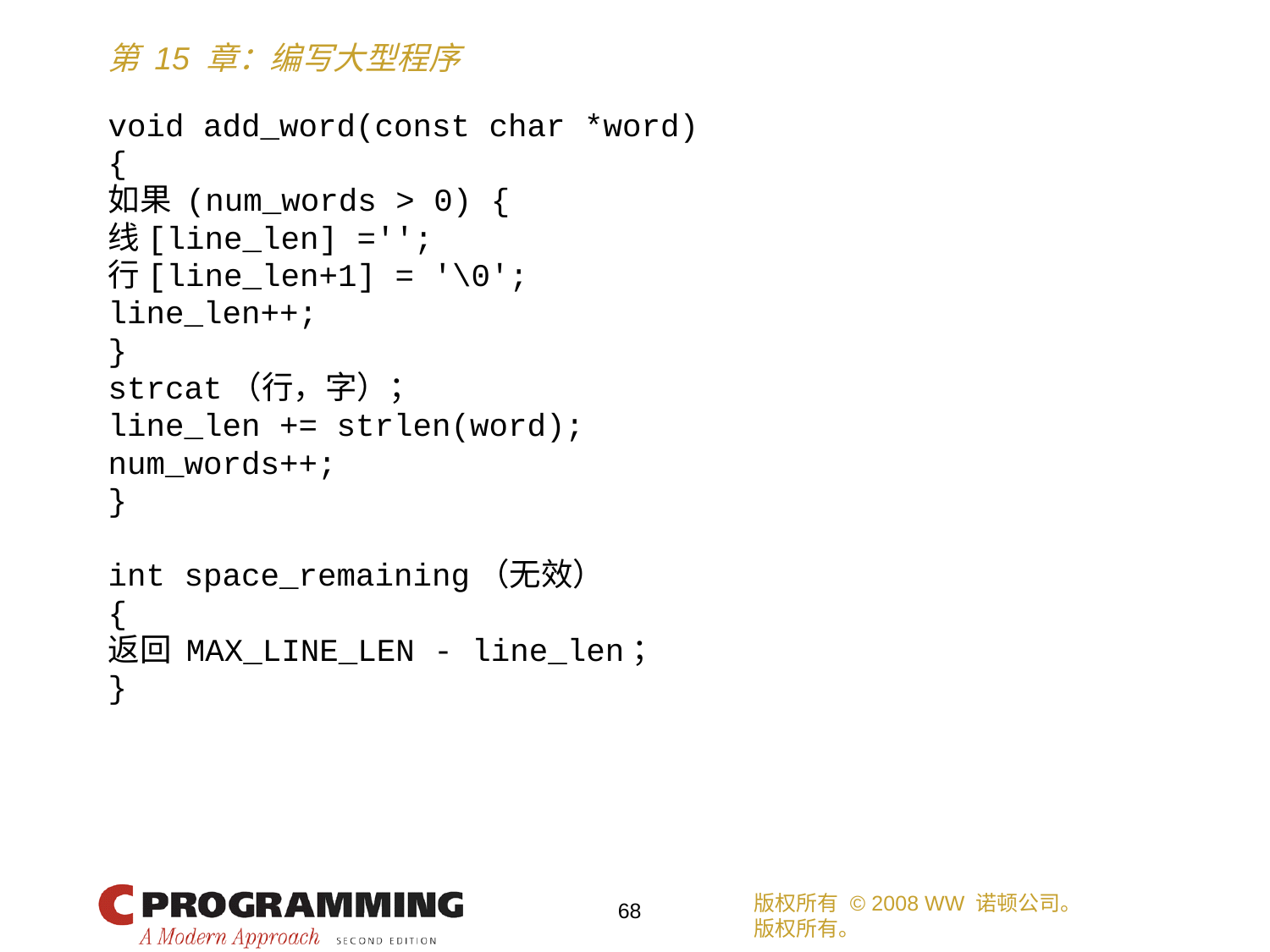

void add_word(const char *word)
{
如果 (num_words > 0) {
线[line_len] ='';
行[line_len+1] = '\0';
line_len++;
}
strcat（行，字）；
line_len += strlen(word);
num_words++;
}

int space_remaining（无效）
{
返回 MAX_LINE_LEN - line_len；
}
版权所有 © 2008 WW 诺顿公司。
版权所有。
68